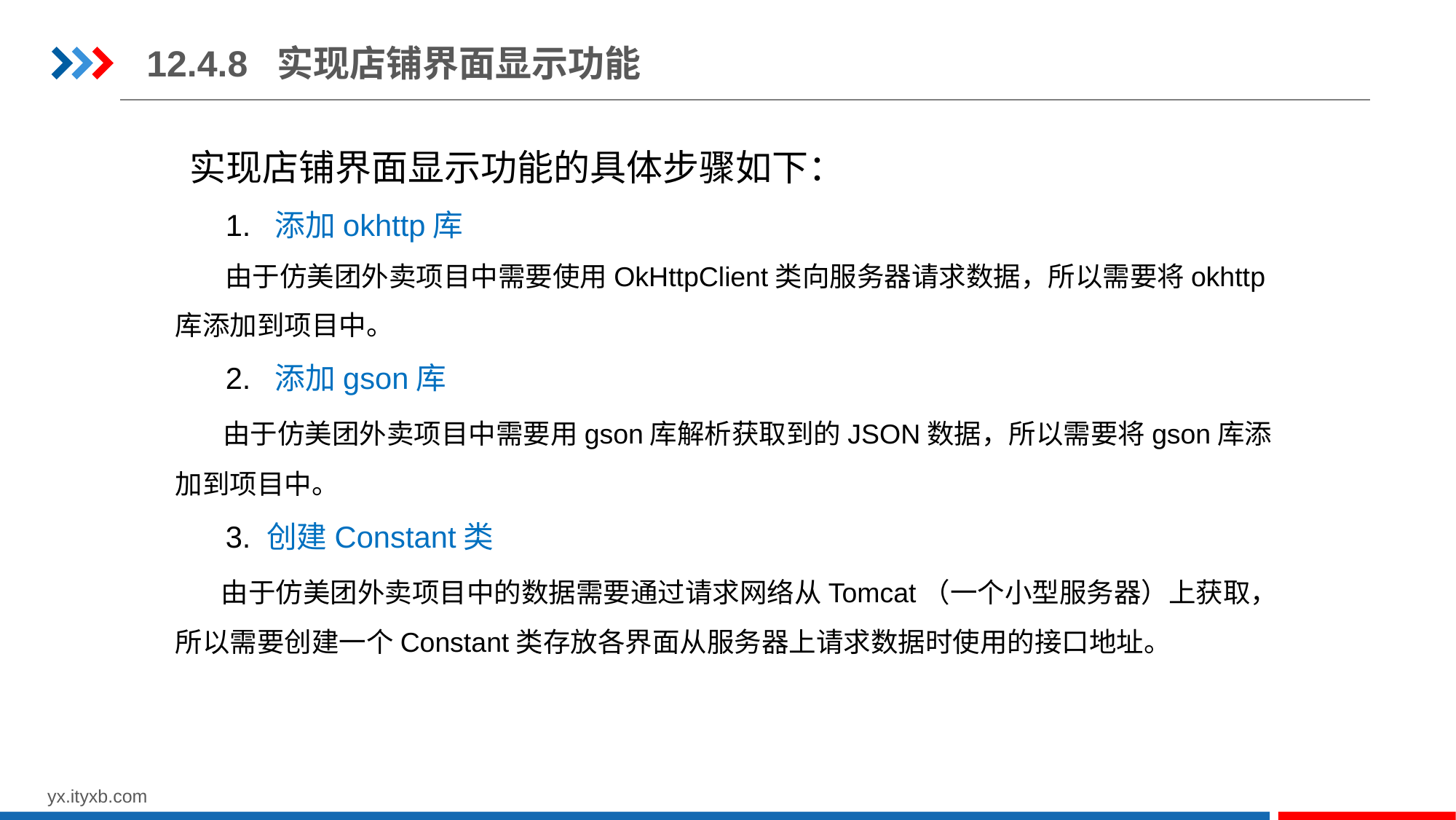

12.4.8  实现店铺界面显示功能
 实现店铺界面显示功能的具体步骤如下：
      1.  添加okhttp库
       由于仿美团外卖项目中需要使用OkHttpClient类向服务器请求数据，所以需要将okhttp库添加到项目中。
      2.  添加gson库
      由于仿美团外卖项目中需要用gson库解析获取到的JSON数据，所以需要将gson库添加到项目中。
      3. 创建Constant类
      由于仿美团外卖项目中的数据需要通过请求网络从Tomcat（一个小型服务器）上获取，所以需要创建一个Constant类存放各界面从服务器上请求数据时使用的接口地址。